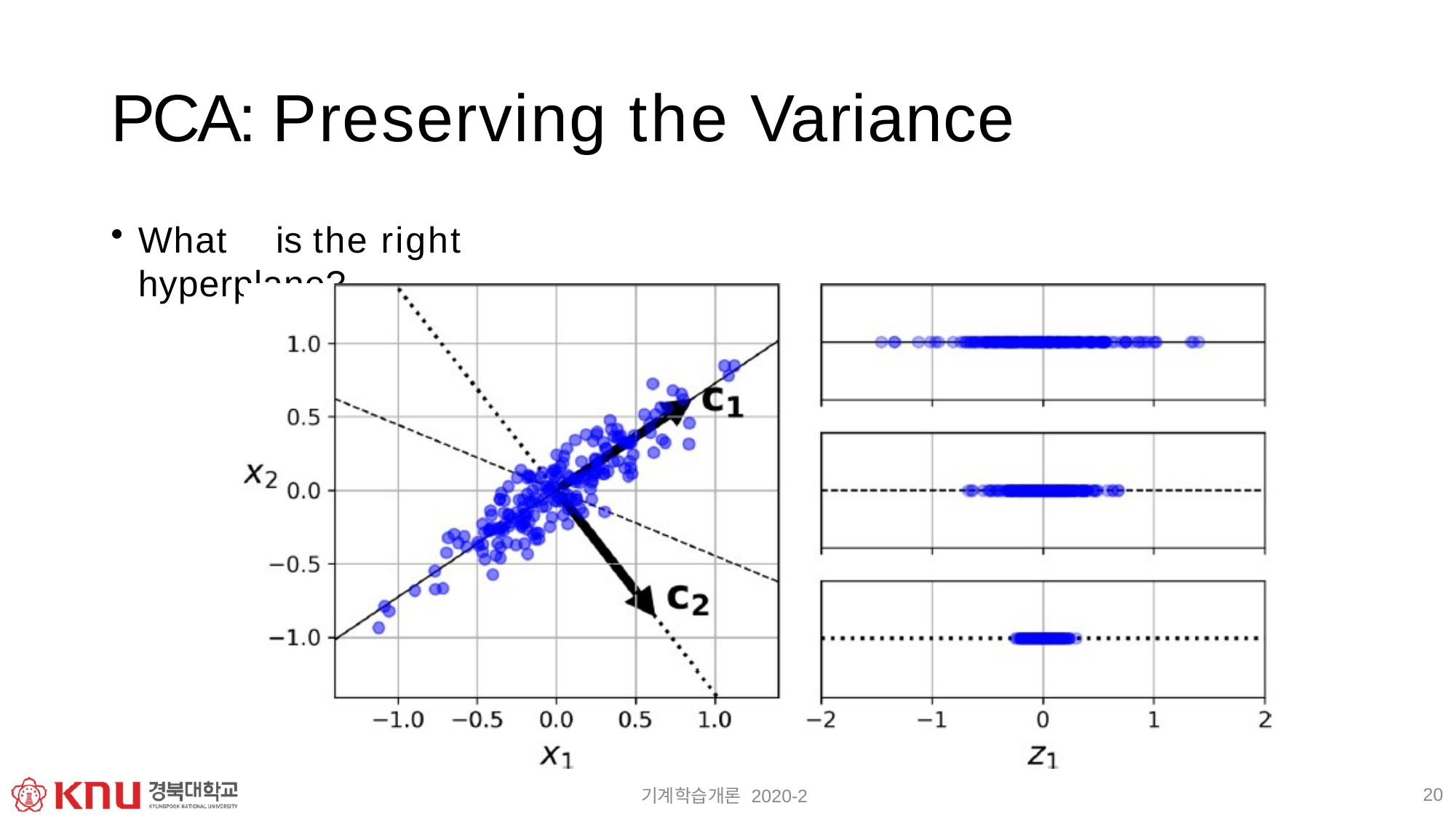

# PCA: Preserving the Variance
What	is the right hyperplane?

20
기계학습개론 2020-2